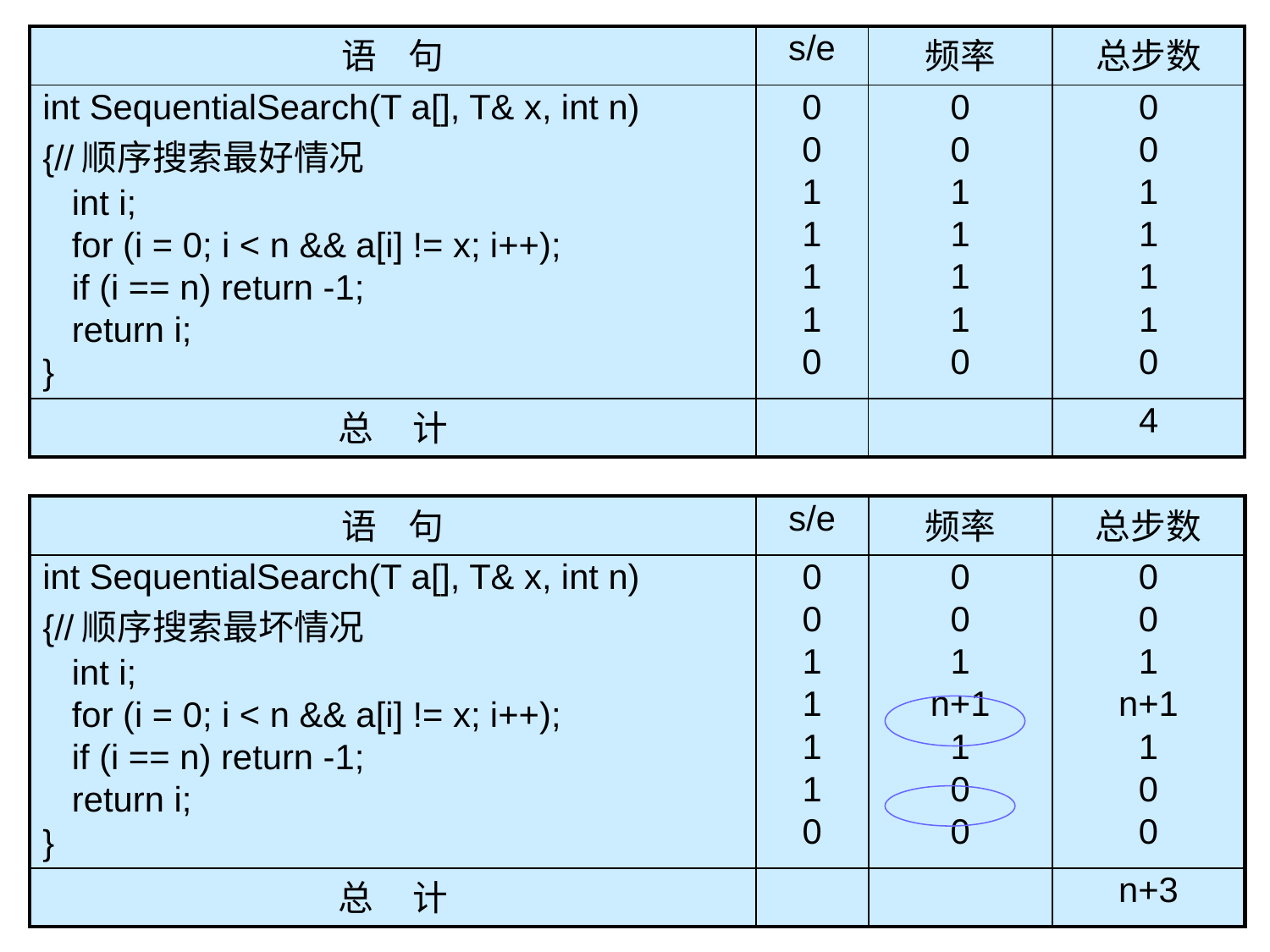

| 语 句 | s/e | 频率 | 总步数 |
| --- | --- | --- | --- |
| int SequentialSearch(T a[], T& x, int n) {//顺序搜索最好情况 int i; for (i = 0; i < n && a[i] != x; i++); if (i == n) return -1; return i; } | 0 0 1 1 1 1 0 | 0 0 1 1 1 1 0 | 0 0 1 1 1 1 0 |
| 总 计 |  |  | 4 |
# 2.3	Time Complexity
| 语 句 | s/e | 频率 | 总步数 |
| --- | --- | --- | --- |
| int SequentialSearch(T a[], T& x, int n) {//顺序搜索最坏情况 int i; for (i = 0; i < n && a[i] != x; i++); if (i == n) return -1; return i; } | 0 0 1 1 1 1 0 | 0 0 1 n+1 1 0 0 | 0 0 1 n+1 1 0 0 |
| 总 计 |  |  | n+3 |

50